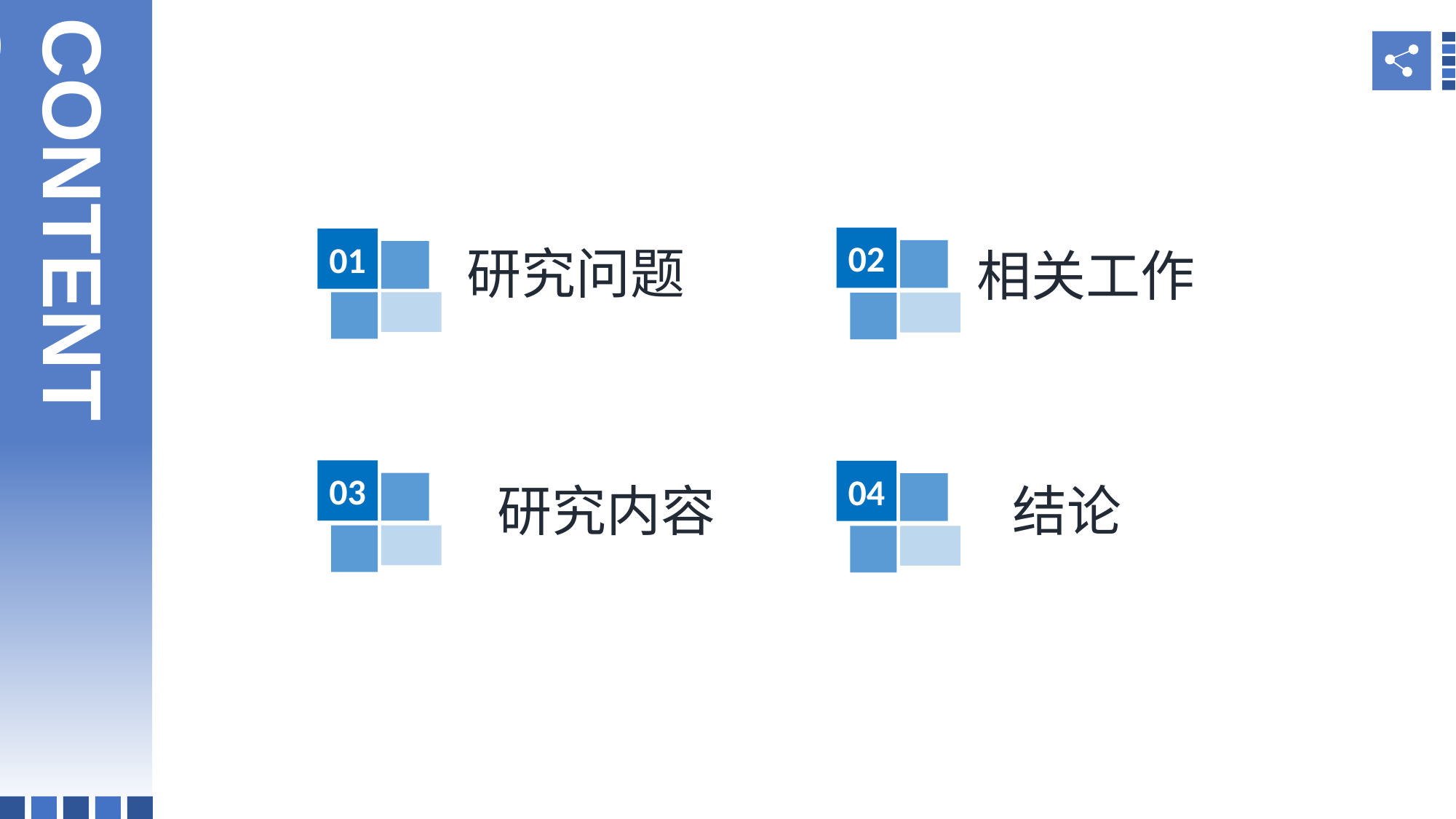

CONTENTS

02

01

研究问题
相关工作
03

04

研究内容
结论